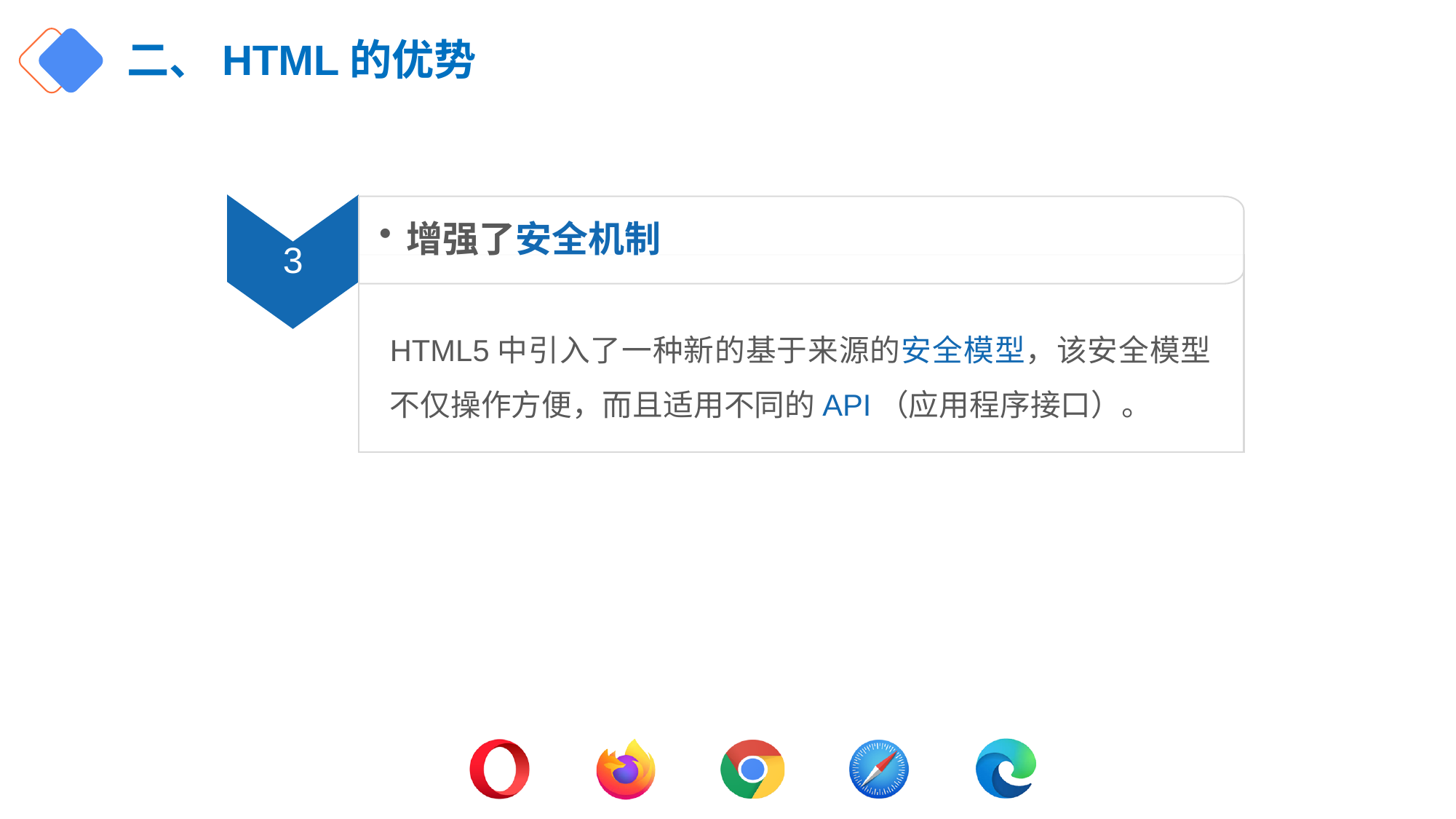

# 二、HTML的优势
3
增强了安全机制

HTML5中引入了一种新的基于来源的安全模型，该安全模型不仅操作方便，而且适用不同的API（应用程序接口）。